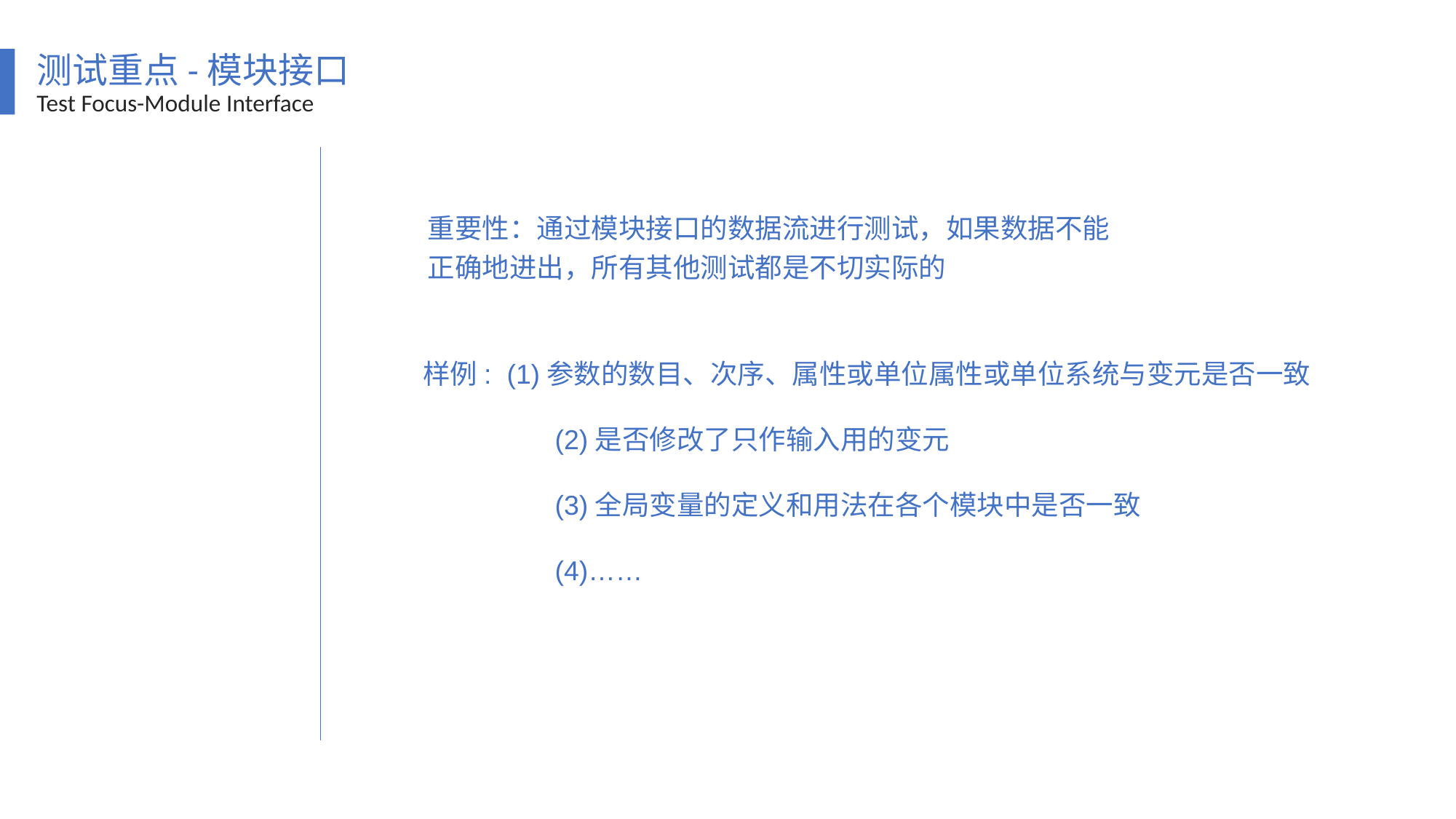

测试重点-模块接口
Test Focus-Module Interface
重要性：通过模块接口的数据流进行测试，如果数据不能正确地进出，所有其他测试都是不切实际的
样例:  (1)参数的数目、次序、属性或单位属性或单位系统与变元是否一致

	   (2)是否修改了只作输入用的变元

 	   (3)全局变量的定义和用法在各个模块中是否一致

	   (4)……